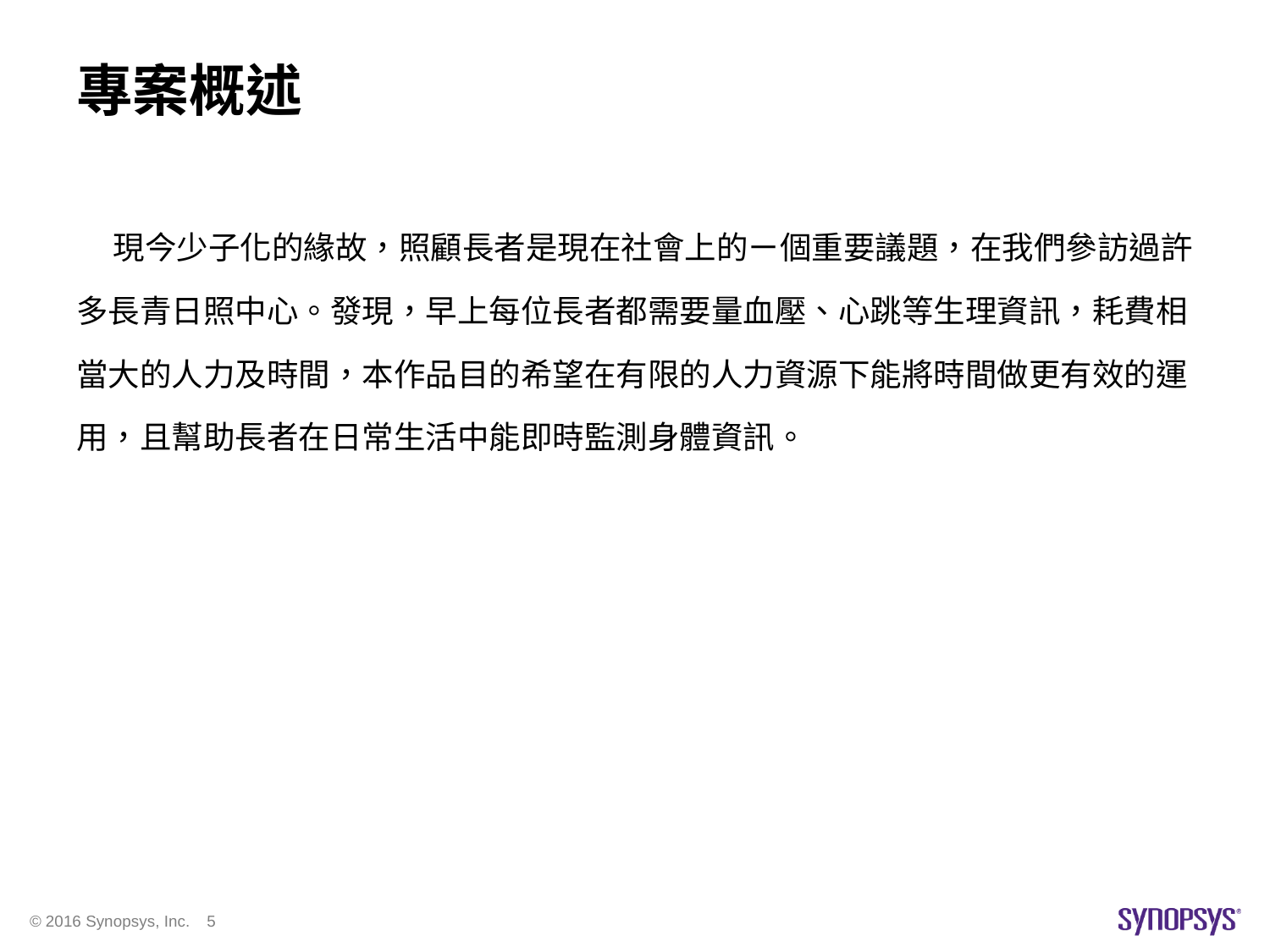

# 專案概述
現今少子化的緣故，照顧長者是現在社會上的ㄧ個重要議題，在我們參訪過許多長青日照中心。發現，早上每位長者都需要量血壓、心跳等生理資訊，耗費相當大的人力及時間，本作品目的希望在有限的人力資源下能將時間做更有效的運用，且幫助長者在日常生活中能即時監測身體資訊。